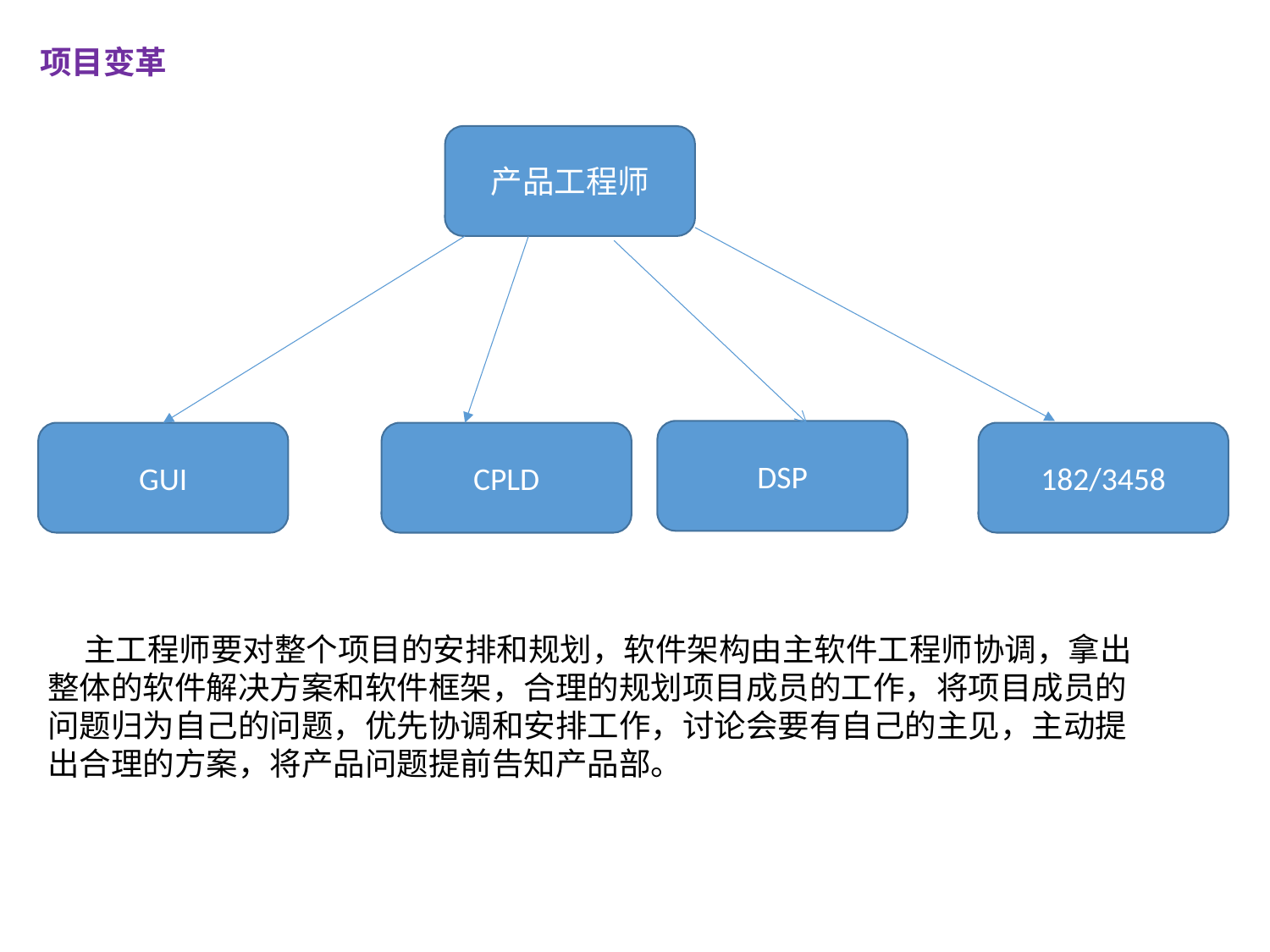

项目变革
产品工程师
DSP
GUI
CPLD
182/3458
    主工程师要对整个项目的安排和规划，软件架构由主软件工程师协调，拿出整体的软件解决方案和软件框架，合理的规划项目成员的工作，将项目成员的问题归为自己的问题，优先协调和安排工作，讨论会要有自己的主见，主动提出合理的方案，将产品问题提前告知产品部。